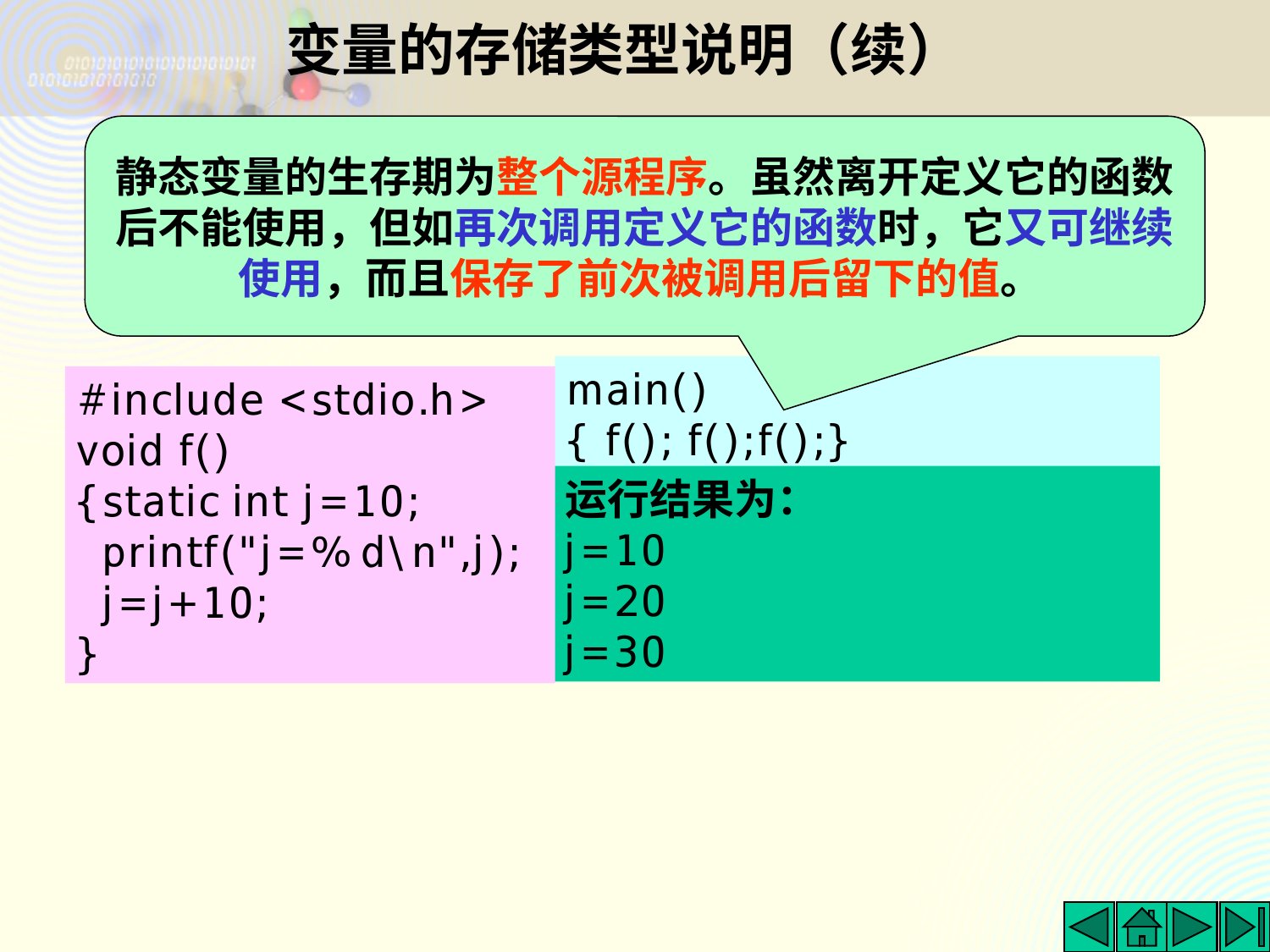

# 变量的存储类型说明（续）
静态变量的生存期为整个源程序。虽然离开定义它的函数后不能使用，但如再次调用定义它的函数时，它又可继续使用，而且保存了前次被调用后留下的值。
main()
{ f(); f();f();}
#include <stdio.h>
void f()
{static int j=10;
  printf("j=%d\n",j);
  j=j+10;
}
运行结果为：
j=10
j=20
j=30